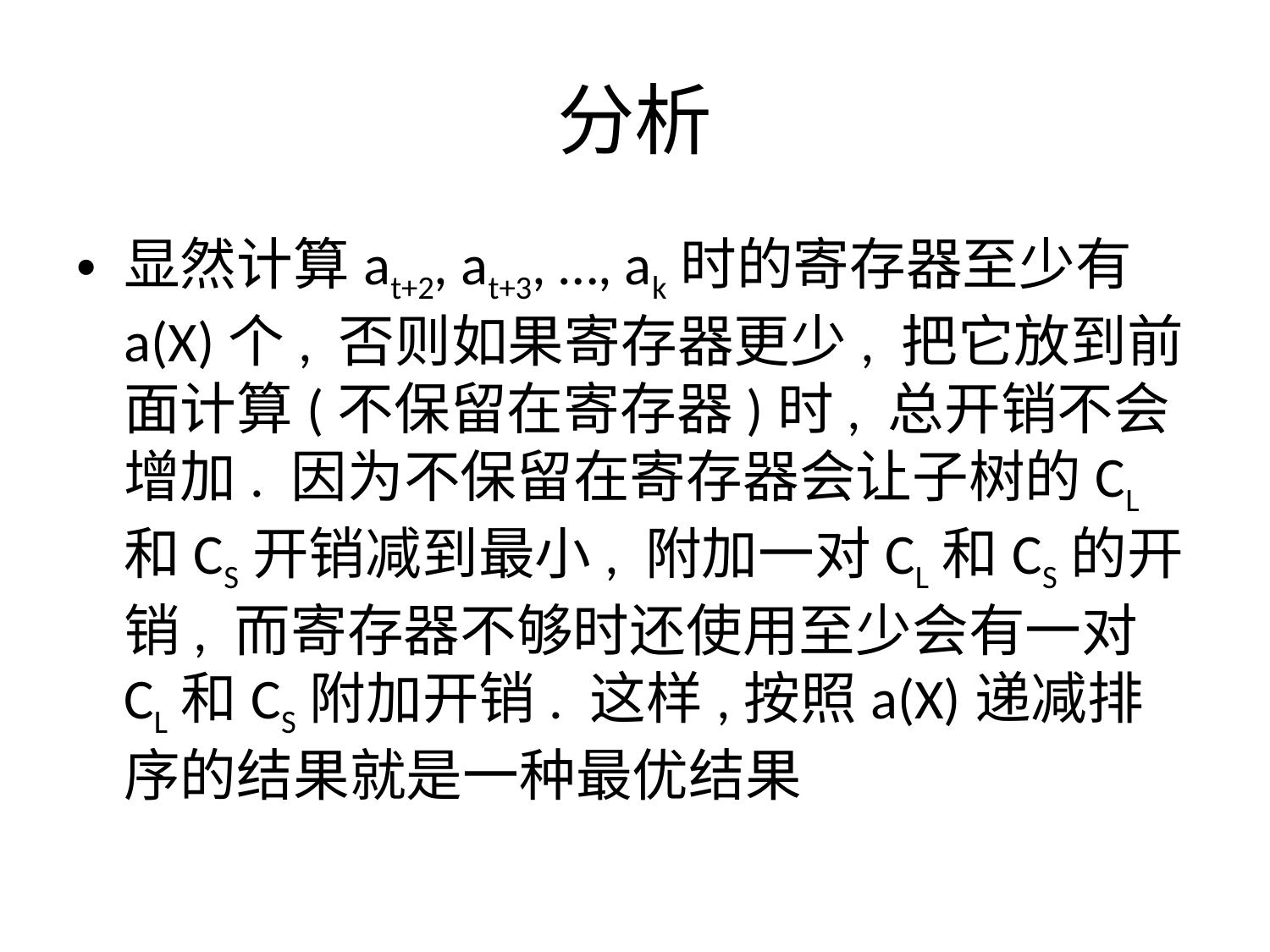

# 分析
显然计算at+2, at+3, …, ak时的寄存器至少有a(X)个, 否则如果寄存器更少, 把它放到前面计算(不保留在寄存器)时, 总开销不会增加. 因为不保留在寄存器会让子树的CL和CS开销减到最小, 附加一对CL和CS的开销, 而寄存器不够时还使用至少会有一对CL和CS附加开销. 这样,按照a(X)递减排序的结果就是一种最优结果